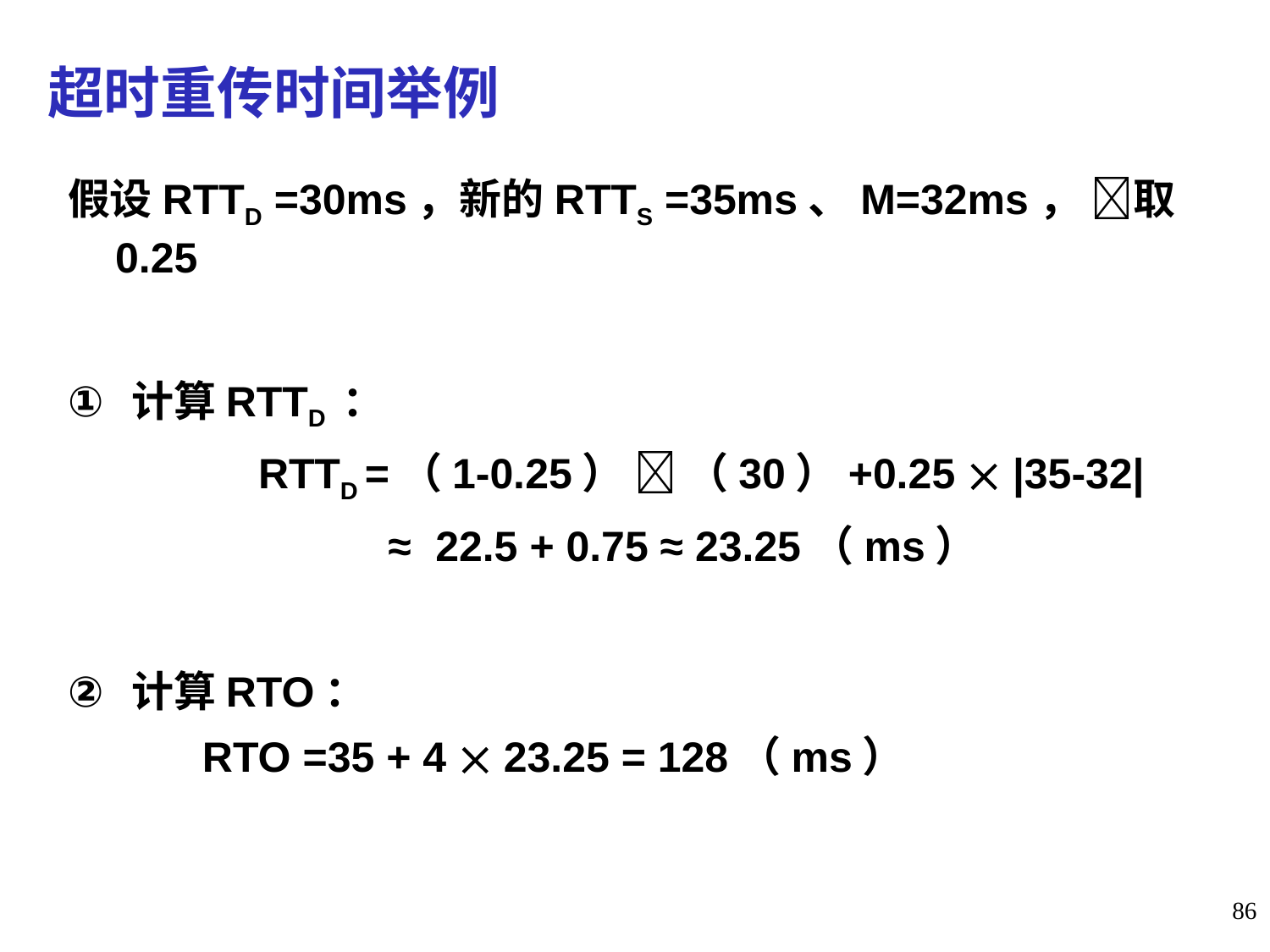

超时重传时间举例
假设RTTD =30ms，新的RTTS =35ms、M=32ms， β取0.25

计算RTTD ：
	 	RTTD =（1-0.25） × （30）+0.25 × |35-32|
		           ≈  22.5 + 0.75 ≈ 23.25（ms）

计算RTO：
	      RTO =35 + 4 × 23.25 = 128（ms）
86